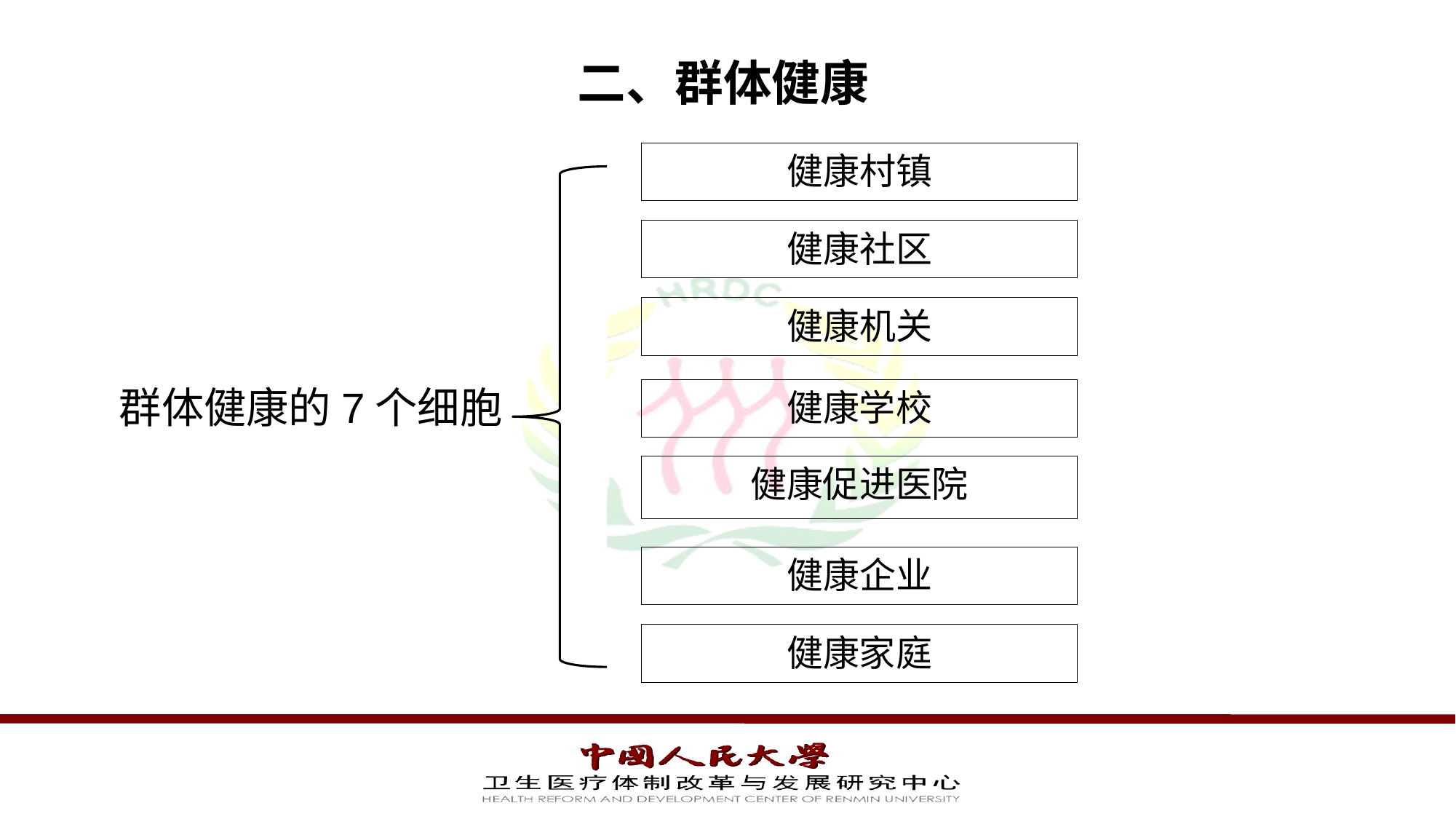

# 二、群体健康

群体健康的7个细胞

健康村镇

健康社区
健康机关
健康学校
健康促进医院
健康企业
健康家庭